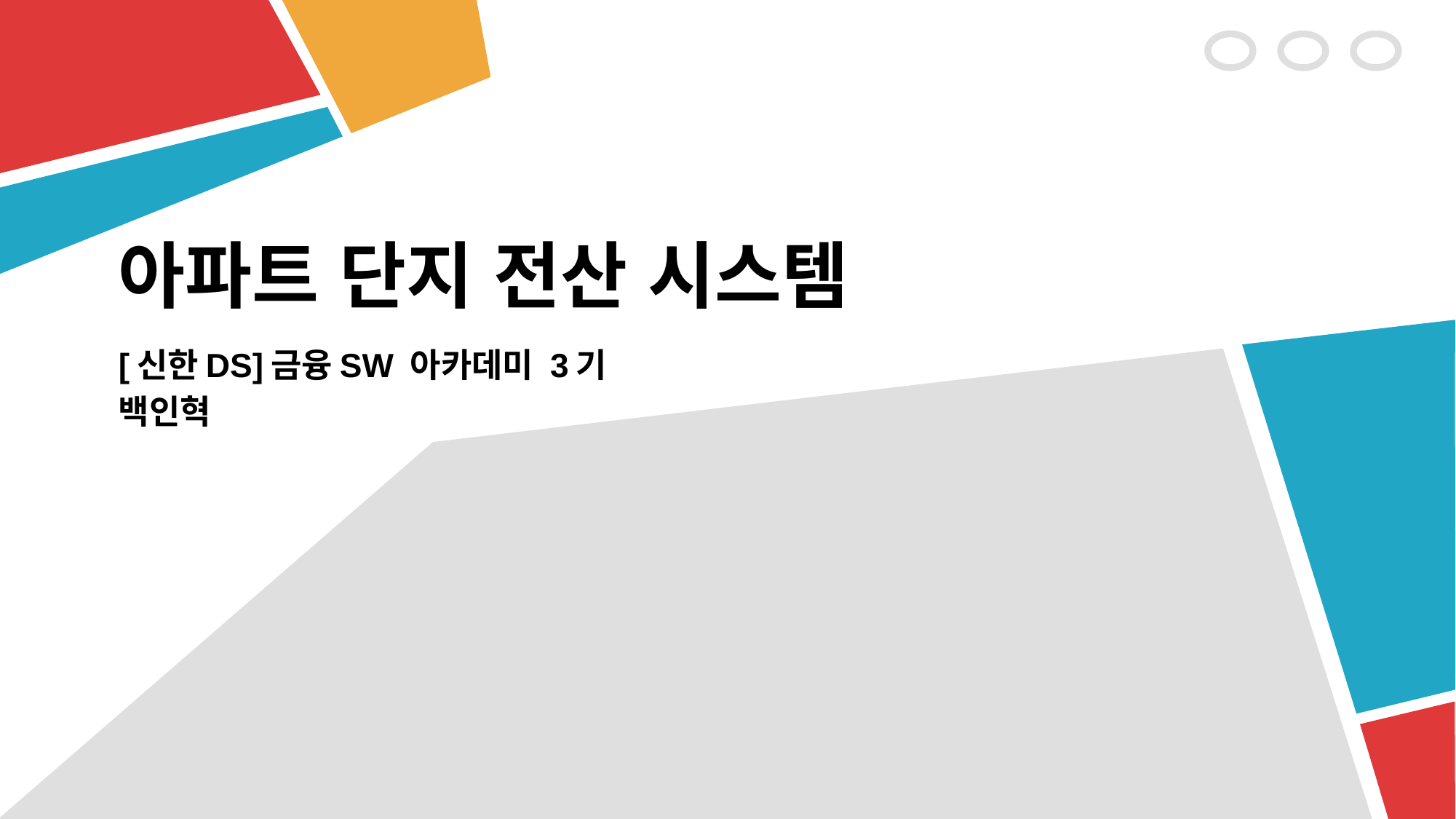

# 아파트 단지 전산 시스템
[신한DS]금융SW 아카데미 3기
백인혁